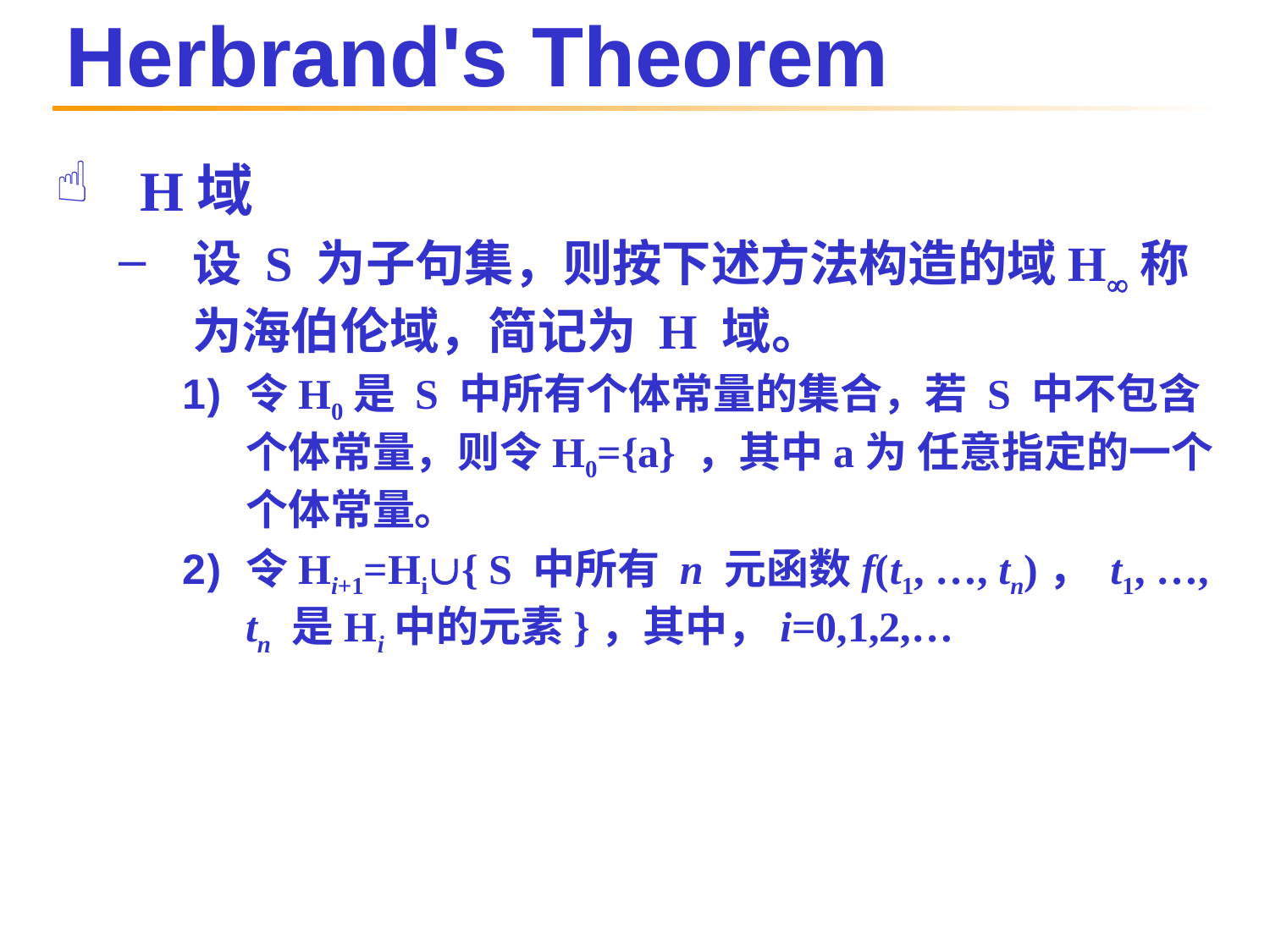

# Herbrand's Theorem
H域
设 S 为子句集，则按下述方法构造的域H∞称为海伯伦域，简记为 H 域。
令H0是 S 中所有个体常量的集合，若 S 中不包含个体常量，则令H0={a} ，其中a为 任意指定的一个个体常量。
令Hi+1=Hi∪{ S 中所有 n 元函数f(t1, …, tn)， t1, …, tn 是Hi中的元素}，其中，i=0,1,2,…